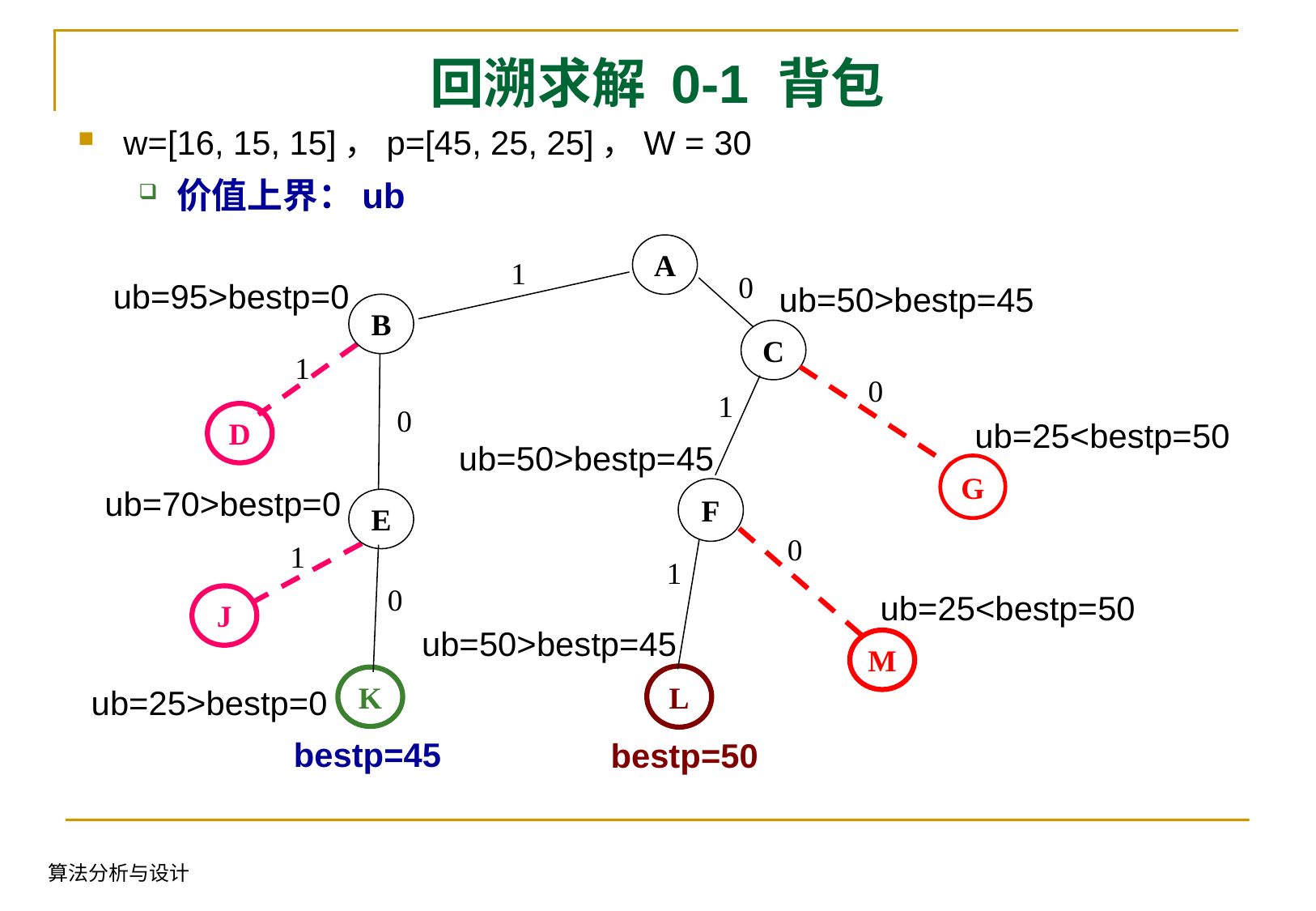

回溯求解 0-1 背包
w=[16, 15, 15]，p=[45, 25, 25]，W = 30
价值上界：ub
A
1

B
0

C
ub=95>bestp=0
ub=50>bestp=45
1

D

0
E
0

G

1
F
ub=25<bestp=50
ub=50>bestp=45
ub=70>bestp=0
0

M
1

J

1
L

0
K
ub=25<bestp=50
ub=50>bestp=45
ub=25>bestp=0
bestp=50
bestp=45
算法分析与设计